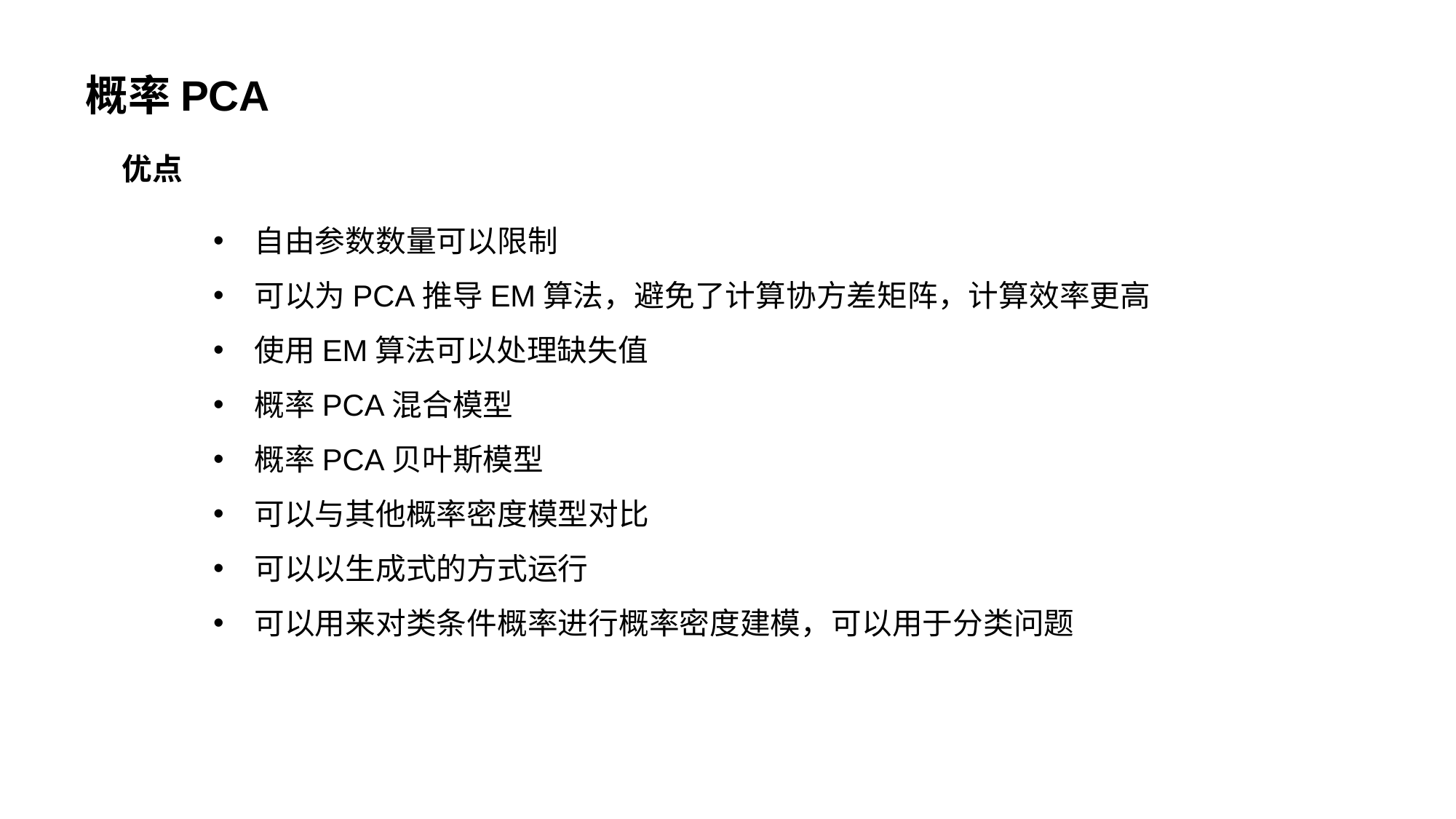

概率PCA
优点
自由参数数量可以限制
可以为PCA推导EM算法，避免了计算协方差矩阵，计算效率更高
使用EM算法可以处理缺失值
概率PCA混合模型
概率PCA贝叶斯模型
可以与其他概率密度模型对比
可以以生成式的方式运行
可以用来对类条件概率进行概率密度建模，可以用于分类问题